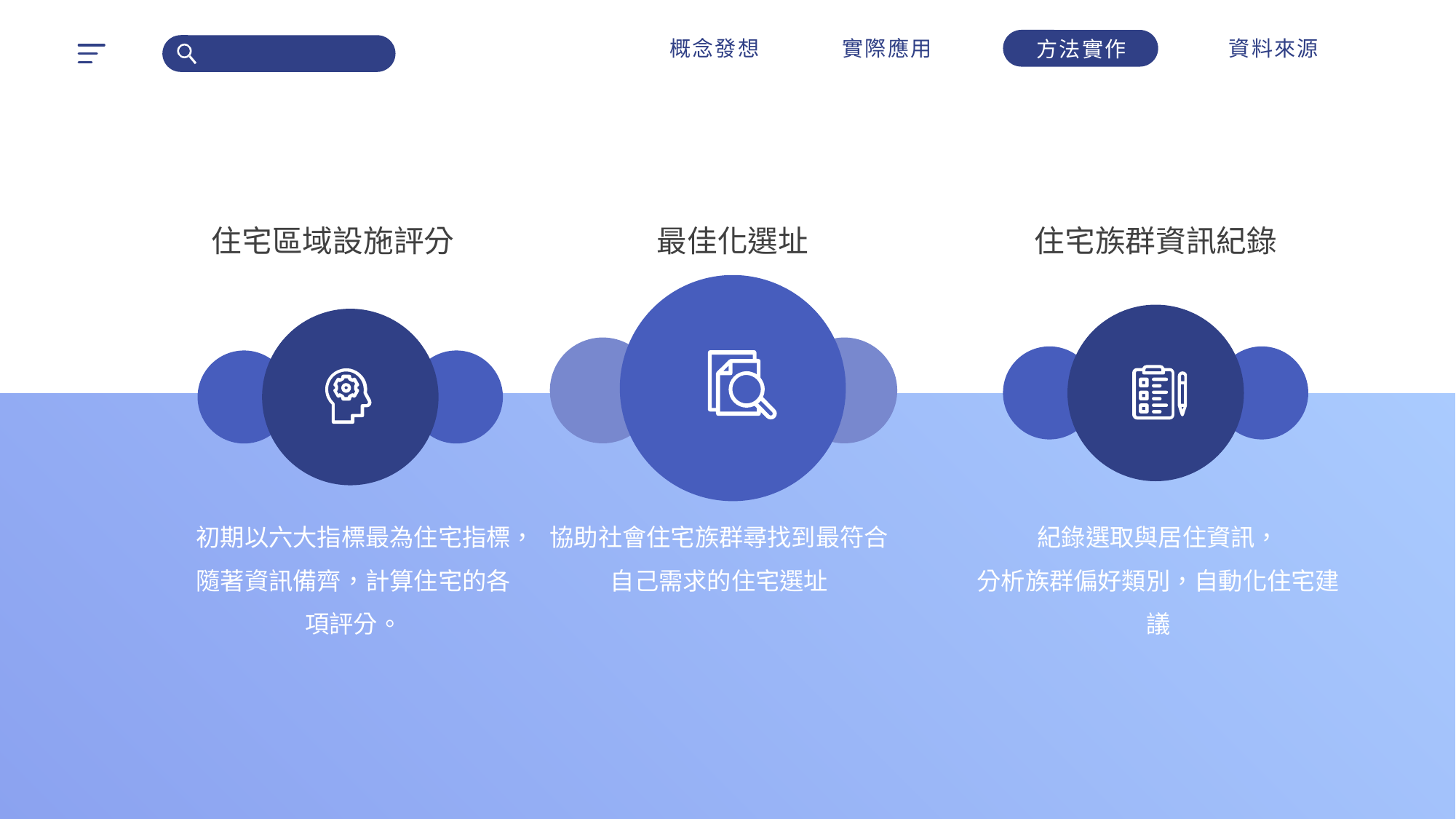

概念發想
實際應用

方法實作
資料來源

住宅區域設施評分
最佳化選址
住宅族群資訊紀錄

初期以六大指標最為住宅指標，隨著資訊備齊，計算住宅的各項評分。
協助社會住宅族群尋找到最符合自己需求的住宅選址
紀錄選取與居住資訊，
分析族群偏好類別，自動化住宅建議